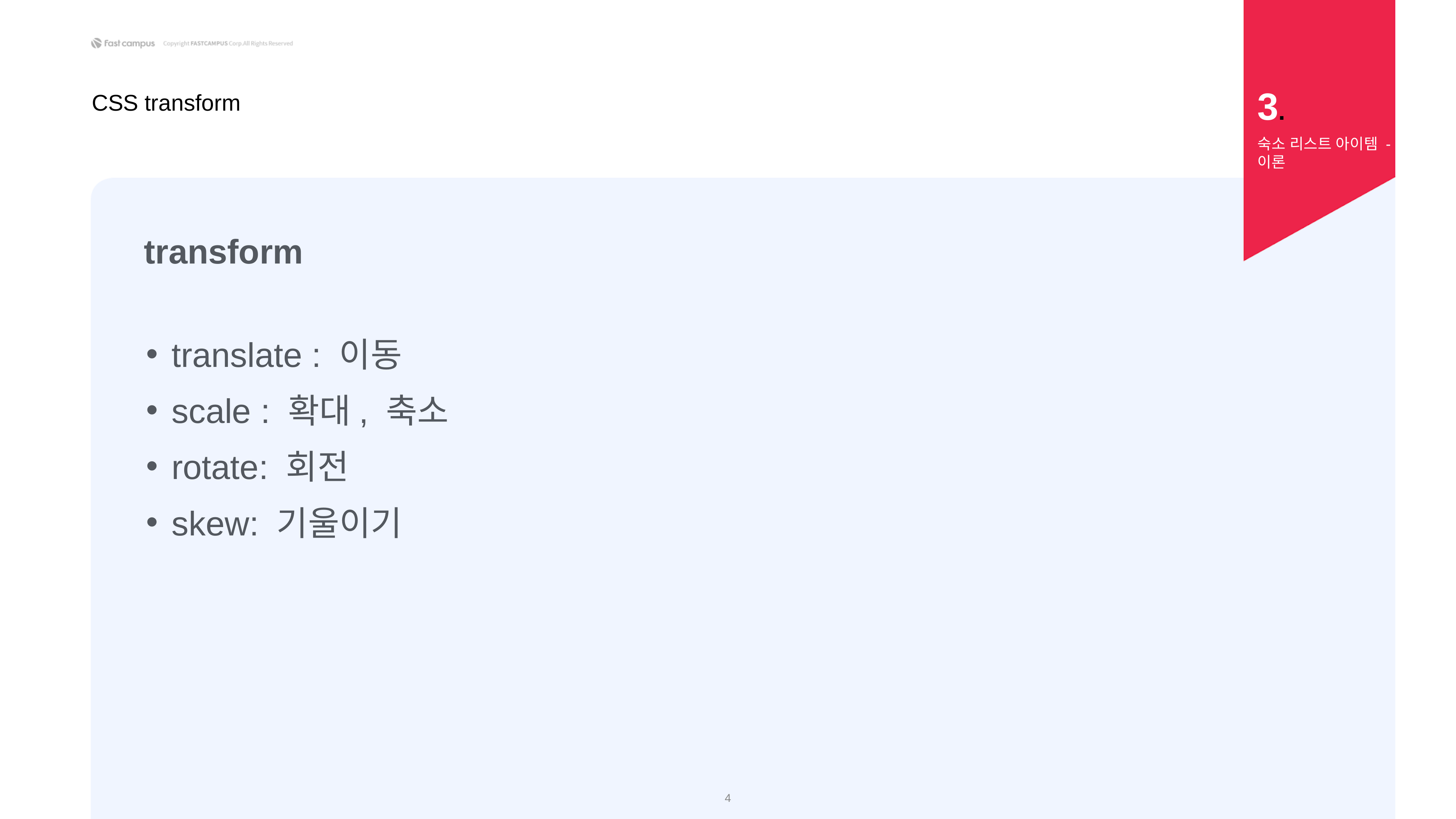

3.
CSS transform
숙소 리스트 아이템 - 이론
transform

translate : 이동
scale : 확대, 축소
rotate: 회전
skew: 기울이기
4